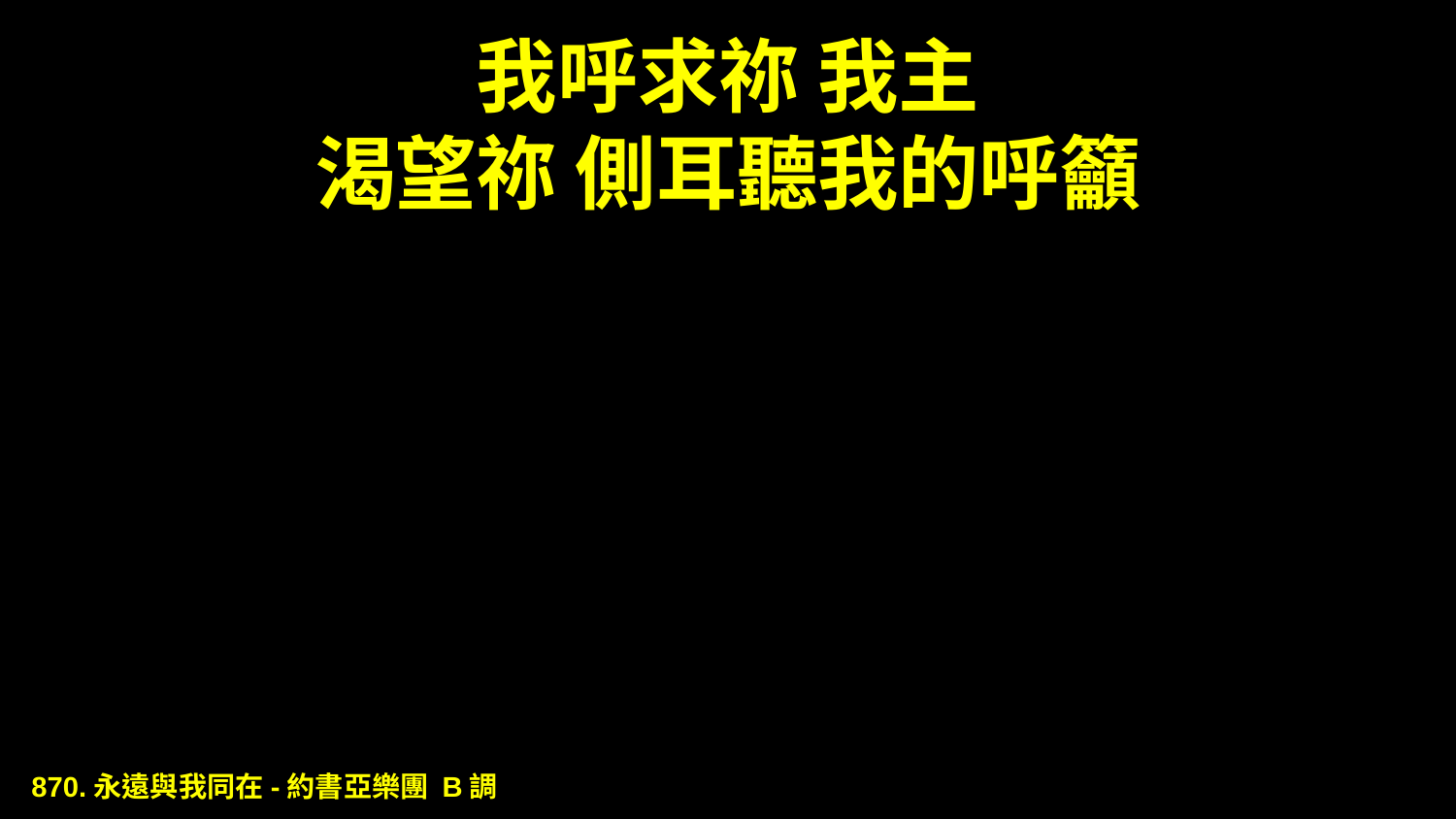

# 我呼求祢 我主 渴望祢 側耳聽我的呼籲
870.永遠與我同在-約書亞樂團 B調